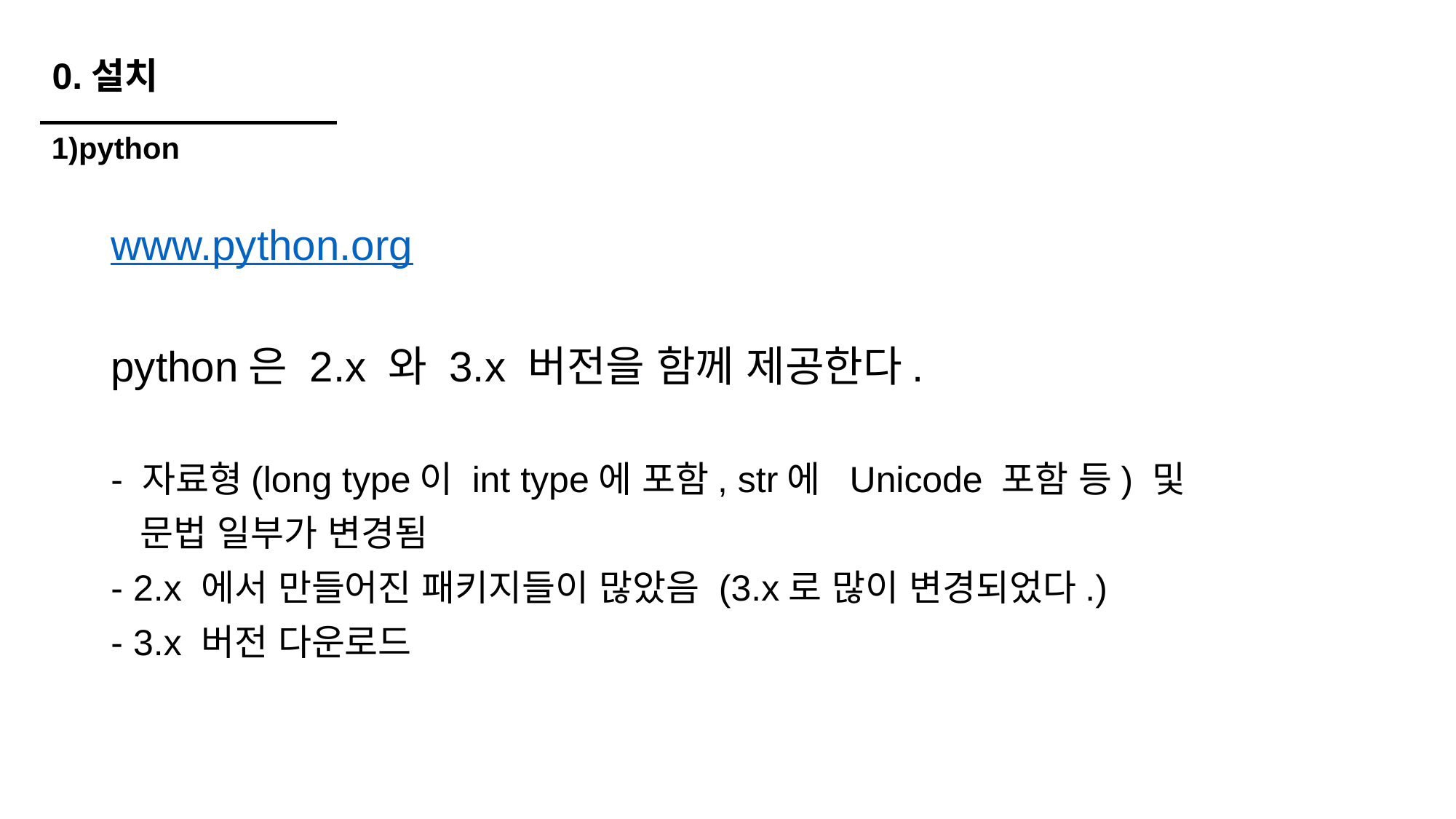

# 0.설치
1)python
www.python.org

python은 2.x 와 3.x 버전을 함께 제공한다.

- 자료형(long type이 int type에 포함, str에  Unicode 포함 등) 및
  문법 일부가 변경됨
- 2.x 에서 만들어진 패키지들이 많았음 (3.x로 많이 변경되었다.)
- 3.x 버전 다운로드